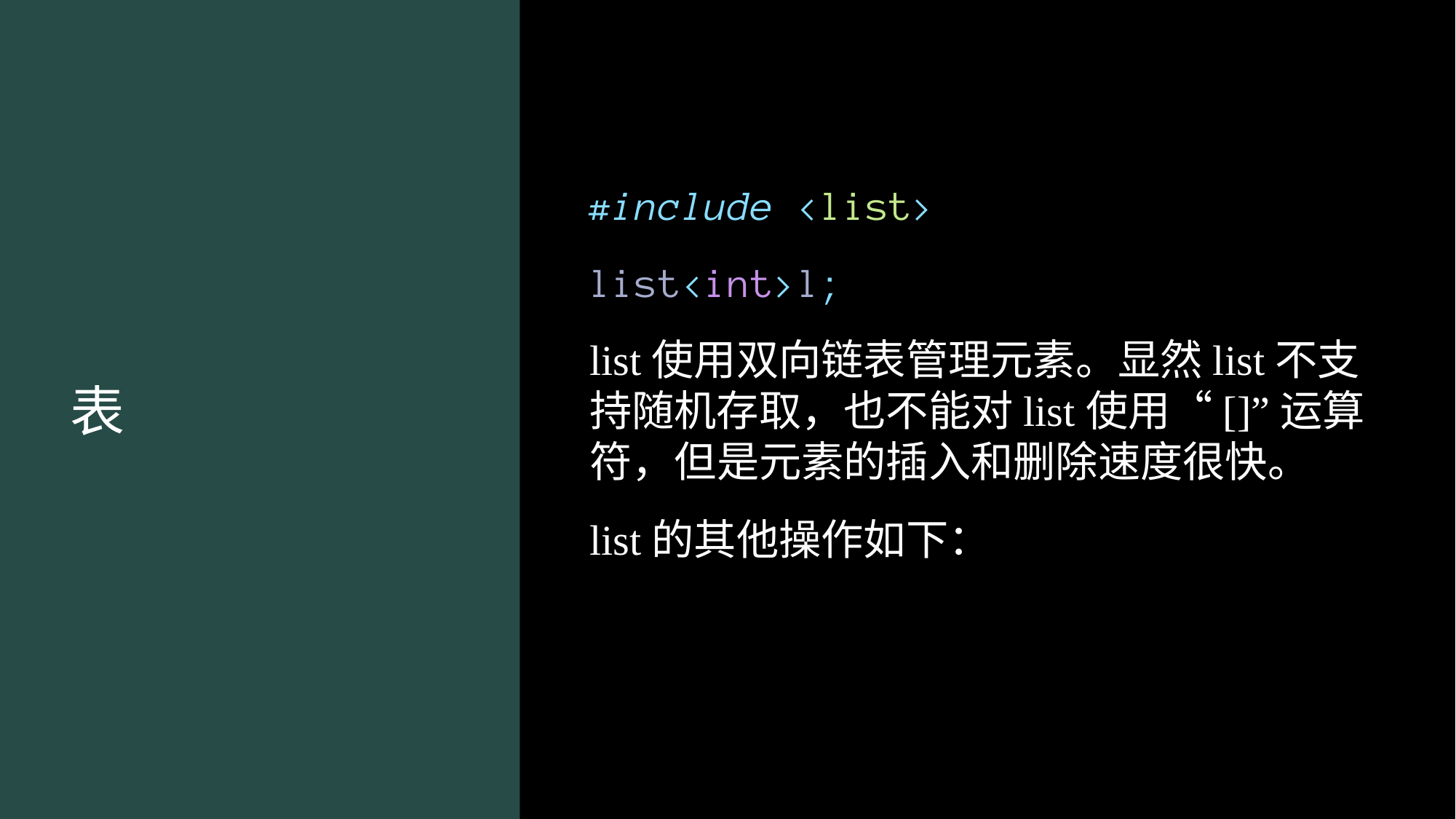

# 表
#include <list>
list<int>l;
list使用双向链表管理元素。显然list不支持随机存取，也不能对list使用“[]”运算符，但是元素的插入和删除速度很快。
list的其他操作如下：